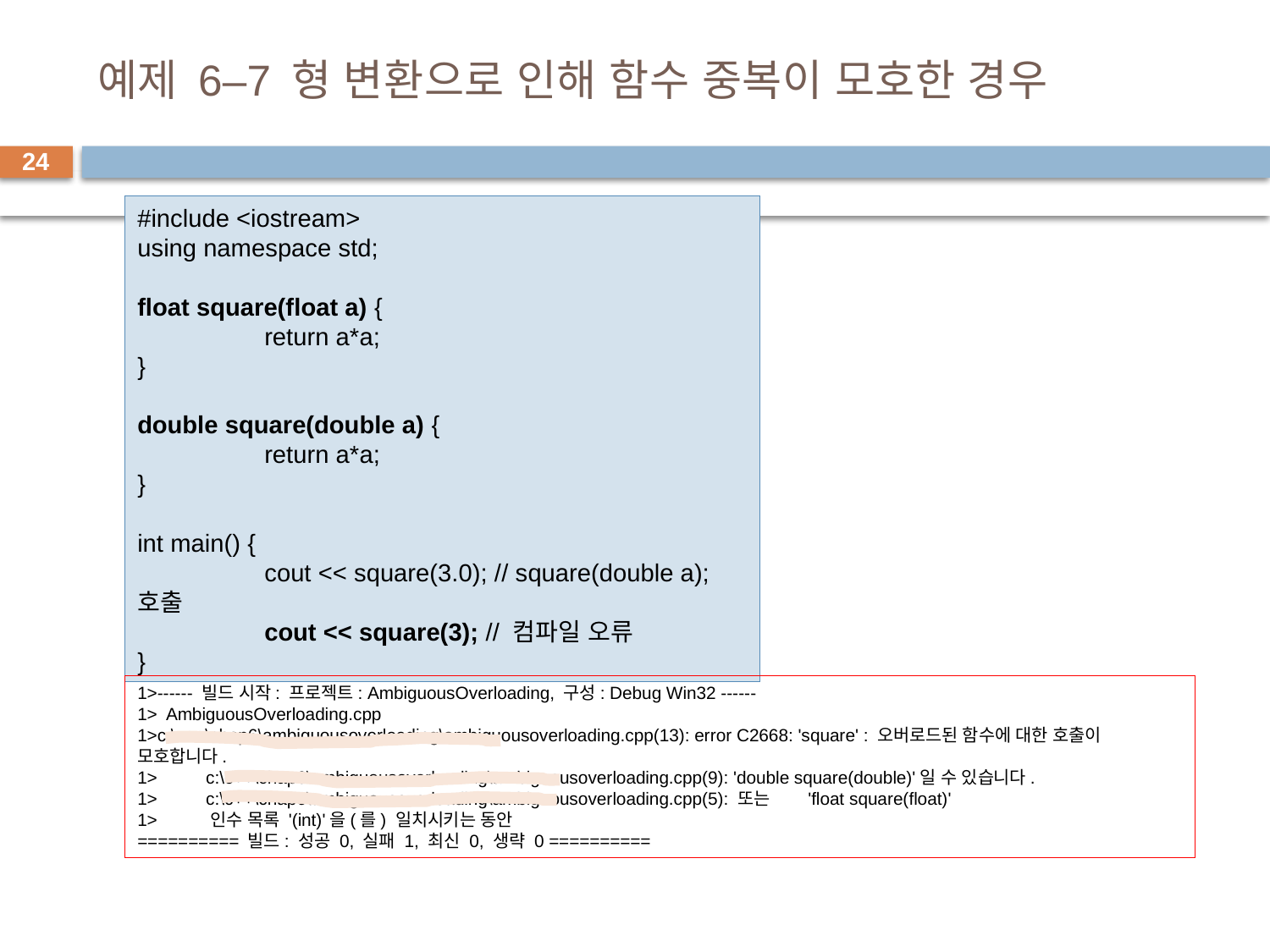

# 예제 6–7 형 변환으로 인해 함수 중복이 모호한 경우
24
#include <iostream>
using namespace std;

float square(float a) {
	return a*a;
}

double square(double a) {
	return a*a;
}

int main() {
	cout << square(3.0); // square(double a); 호출
	cout << square(3); // 컴파일 오류
}
1>------ 빌드 시작: 프로젝트: AmbiguousOverloading, 구성: Debug Win32 ------
1>  AmbiguousOverloading.cpp
1>c:\c++\chap6\ambiguousoverloading\ambiguousoverloading.cpp(13): error C2668: 'square' : 오버로드된 함수에 대한 호출이 모호합니다.
1>          c:\c++\chap6\ambiguousoverloading\ambiguousoverloading.cpp(9): 'double square(double)'일 수 있습니다.
1>          c:\c++\chap6\ambiguousoverloading\ambiguousoverloading.cpp(5): 또는       'float square(float)'
1>          인수 목록 '(int)'을(를) 일치시키는 동안
========== 빌드: 성공 0, 실패 1, 최신 0, 생략 0 ==========